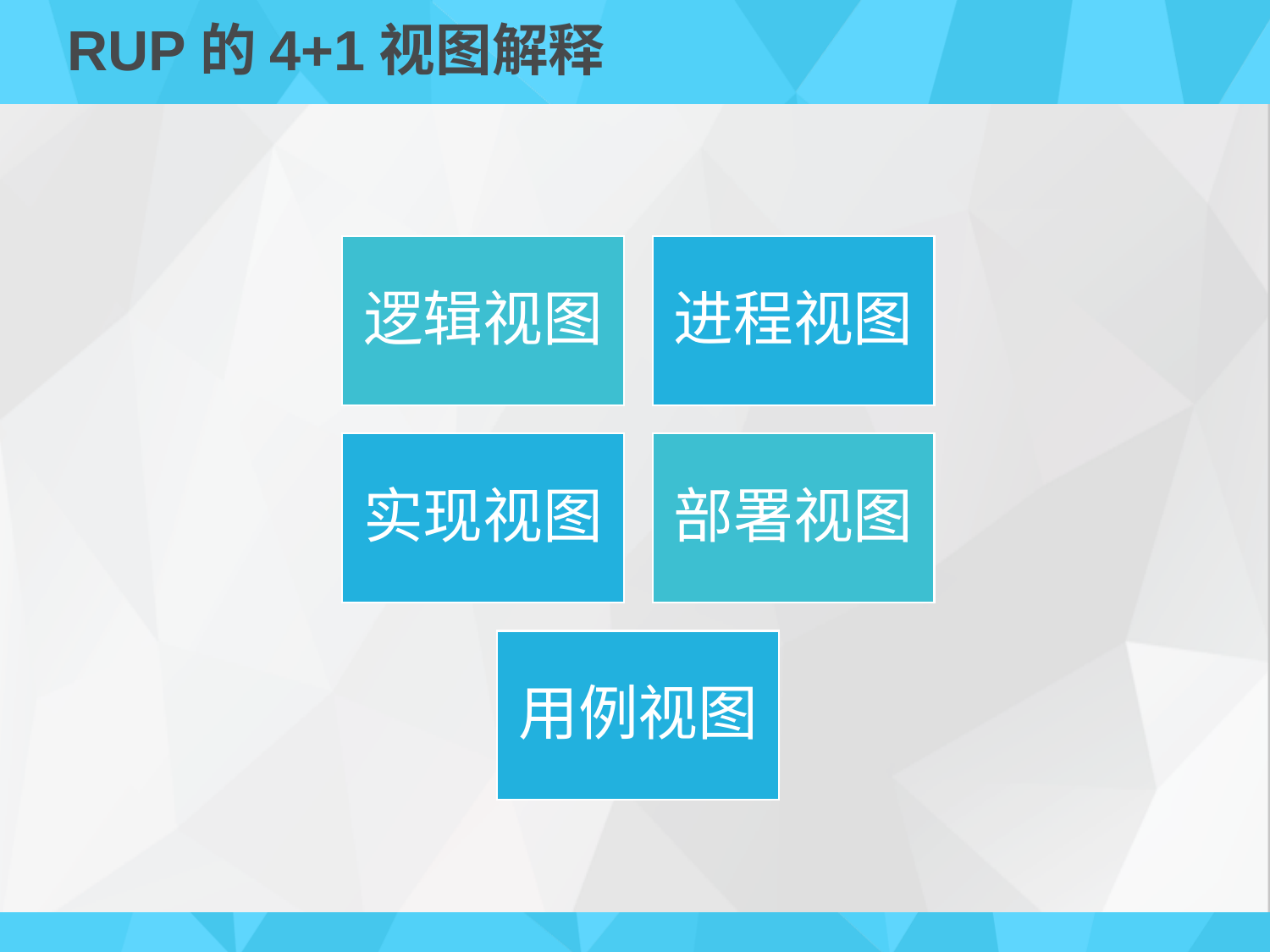

# RUP的4+1视图解释
逻辑视图
进程视图
实现视图
部署视图
用例视图